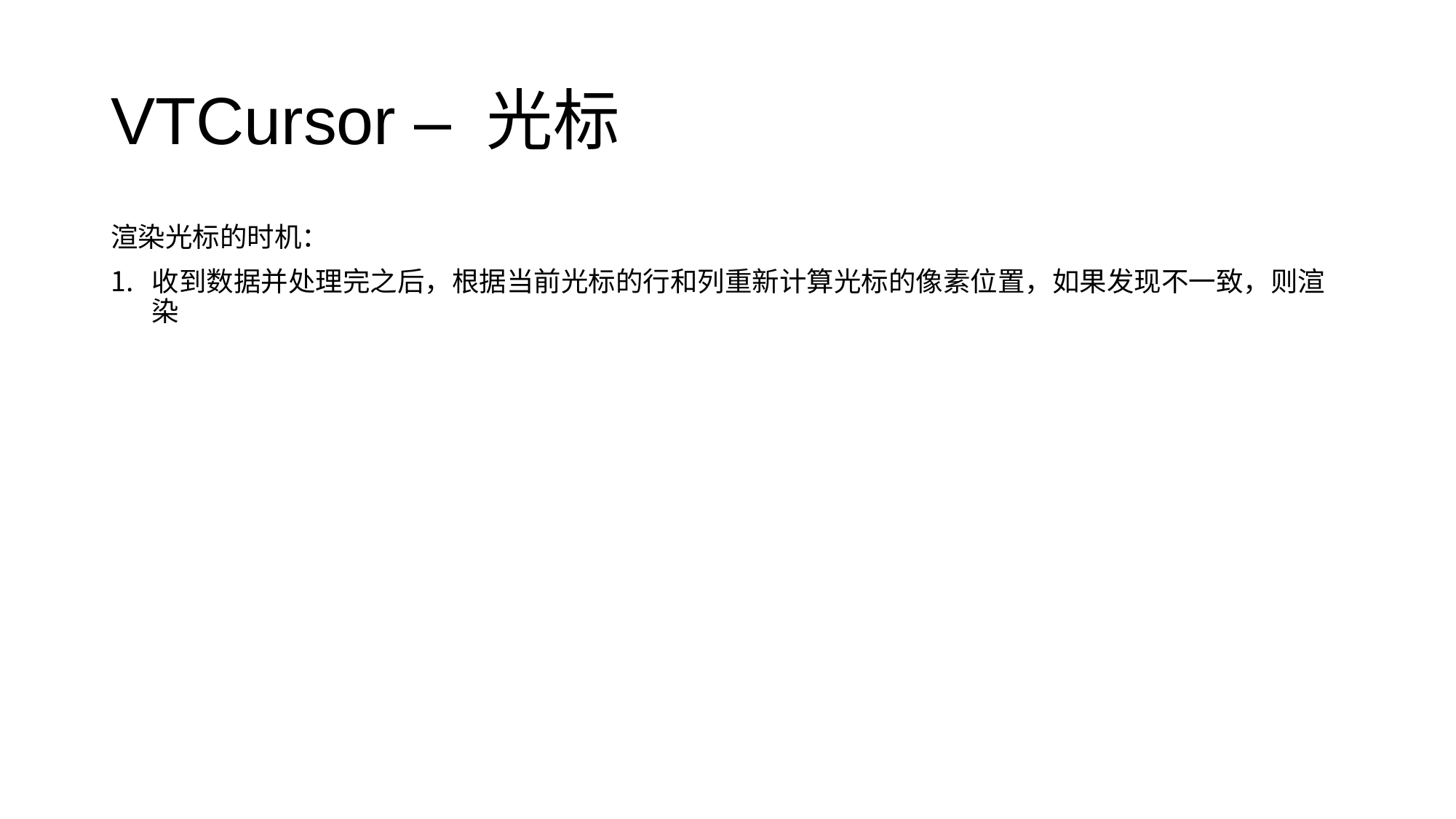

# VTCursor – 光标
渲染光标的时机：
收到数据并处理完之后，根据当前光标的行和列重新计算光标的像素位置，如果发现不一致，则渲染